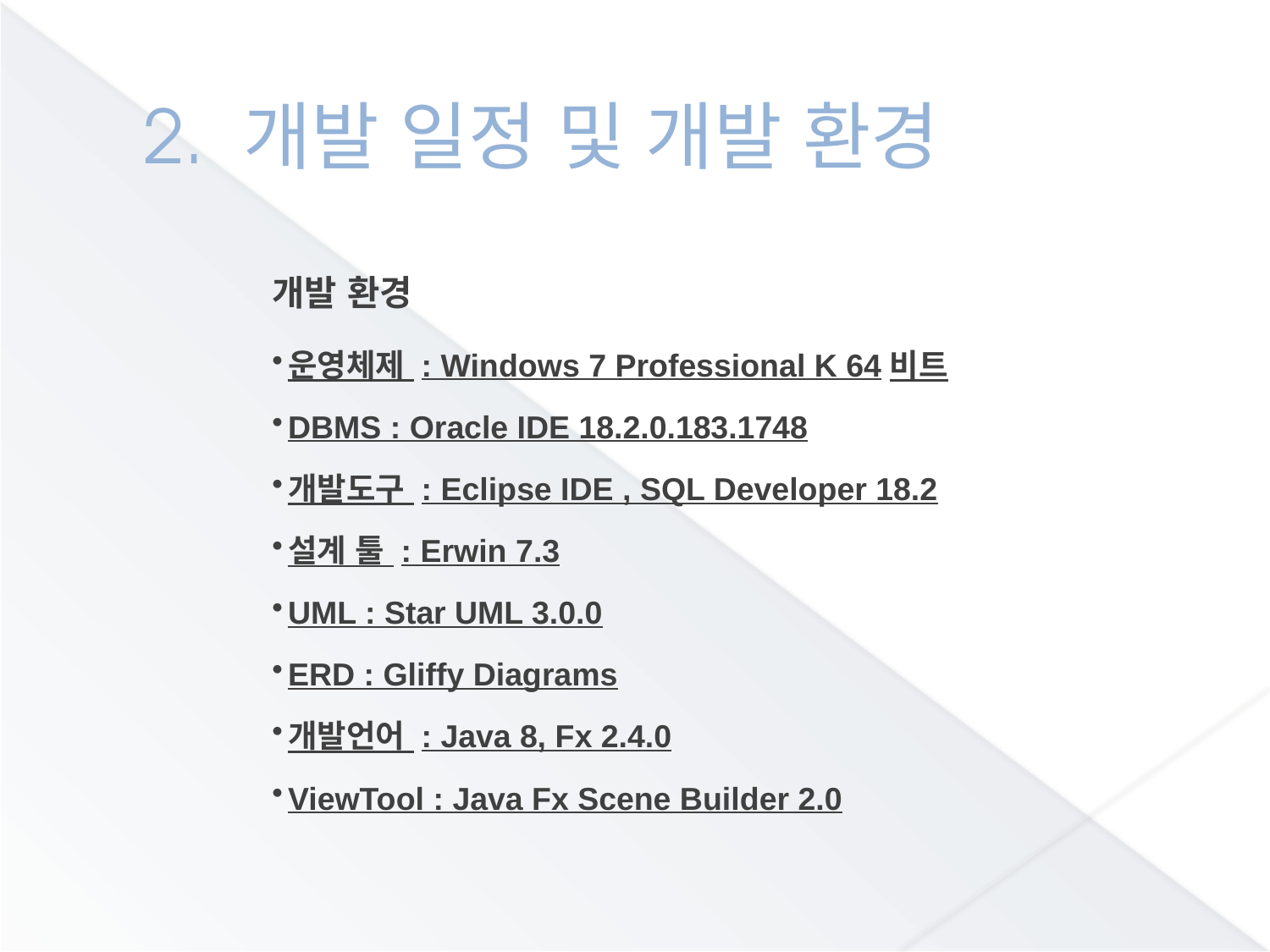

# 2. 개발 일정 및 개발 환경
개발 환경
운영체제 : Windows 7 Professional K 64비트
DBMS : Oracle IDE 18.2.0.183.1748
개발도구 : Eclipse IDE , SQL Developer 18.2
설계 툴 : Erwin 7.3
UML : Star UML 3.0.0
ERD : Gliffy Diagrams
개발언어 : Java 8, Fx 2.4.0
ViewTool : Java Fx Scene Builder 2.0